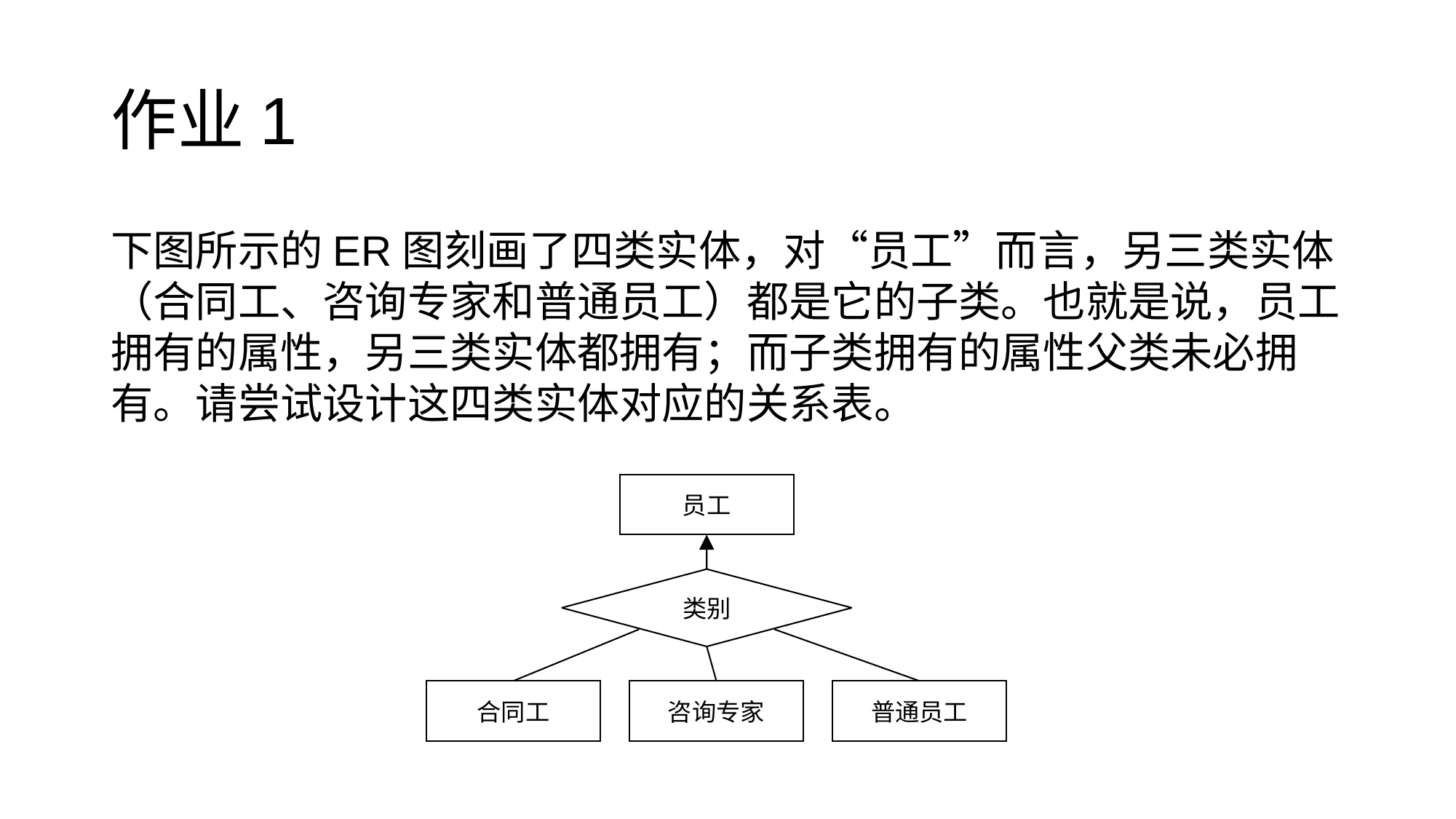

# 作业1
下图所示的ER图刻画了四类实体，对“员工”而言，另三类实体（合同工、咨询专家和普通员工）都是它的子类。也就是说，员工拥有的属性，另三类实体都拥有；而子类拥有的属性父类未必拥有。请尝试设计这四类实体对应的关系表。
员工
类别
合同工
咨询专家
普通员工